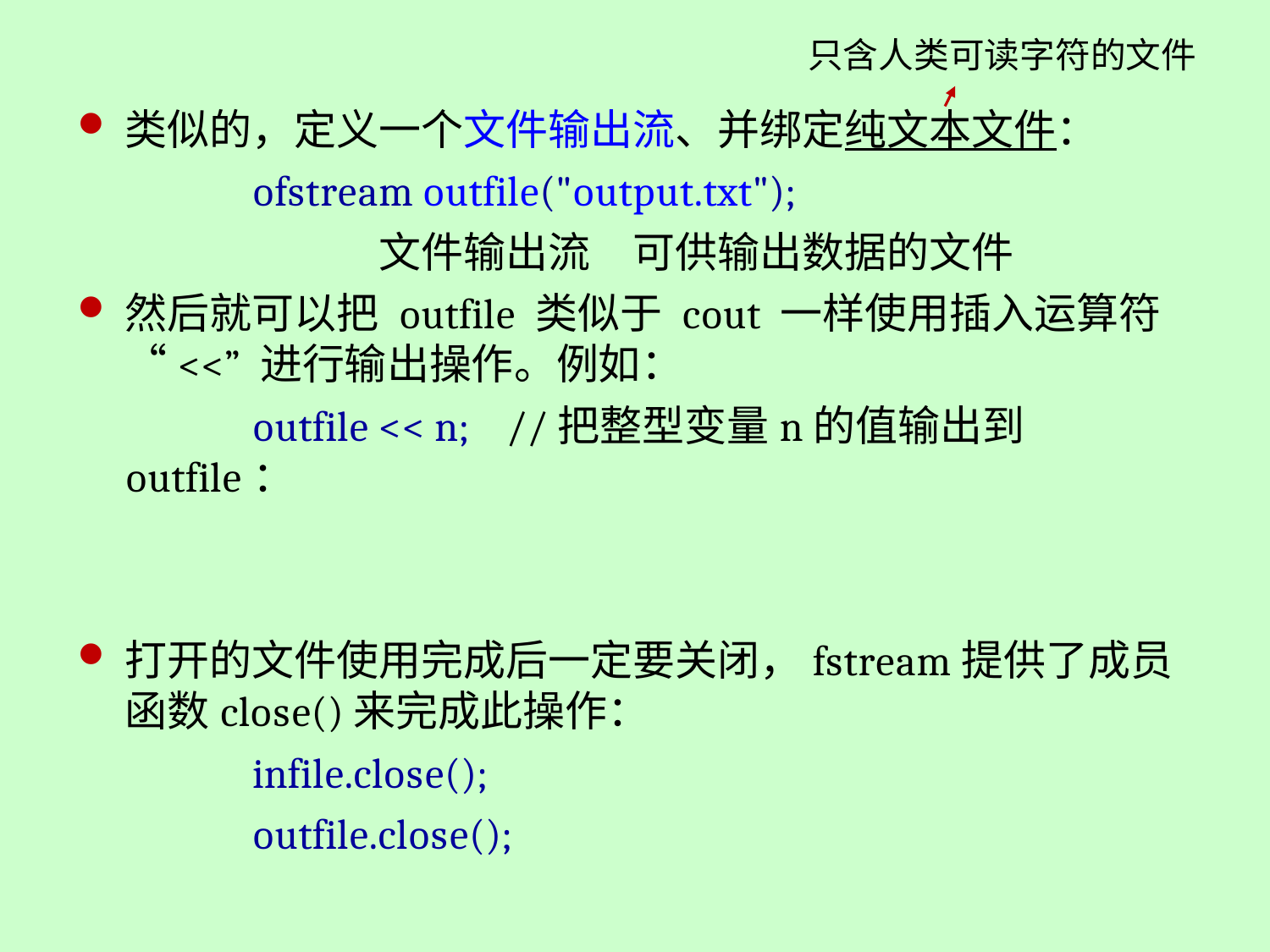

只含人类可读字符的文件

类似的，定义一个文件输出流、并绑定纯文本文件：
		ofstream outfile("output.txt");
			文件输出流	可供输出数据的文件
然后就可以把 outfile 类似于 cout 一样使用插入运算符 “<<” 进行输出操作。例如：
		outfile << n;	//把整型变量n的值输出到outfile：

打开的文件使用完成后一定要关闭，fstream提供了成员函数close()来完成此操作：
		infile.close();
		outfile.close();
77